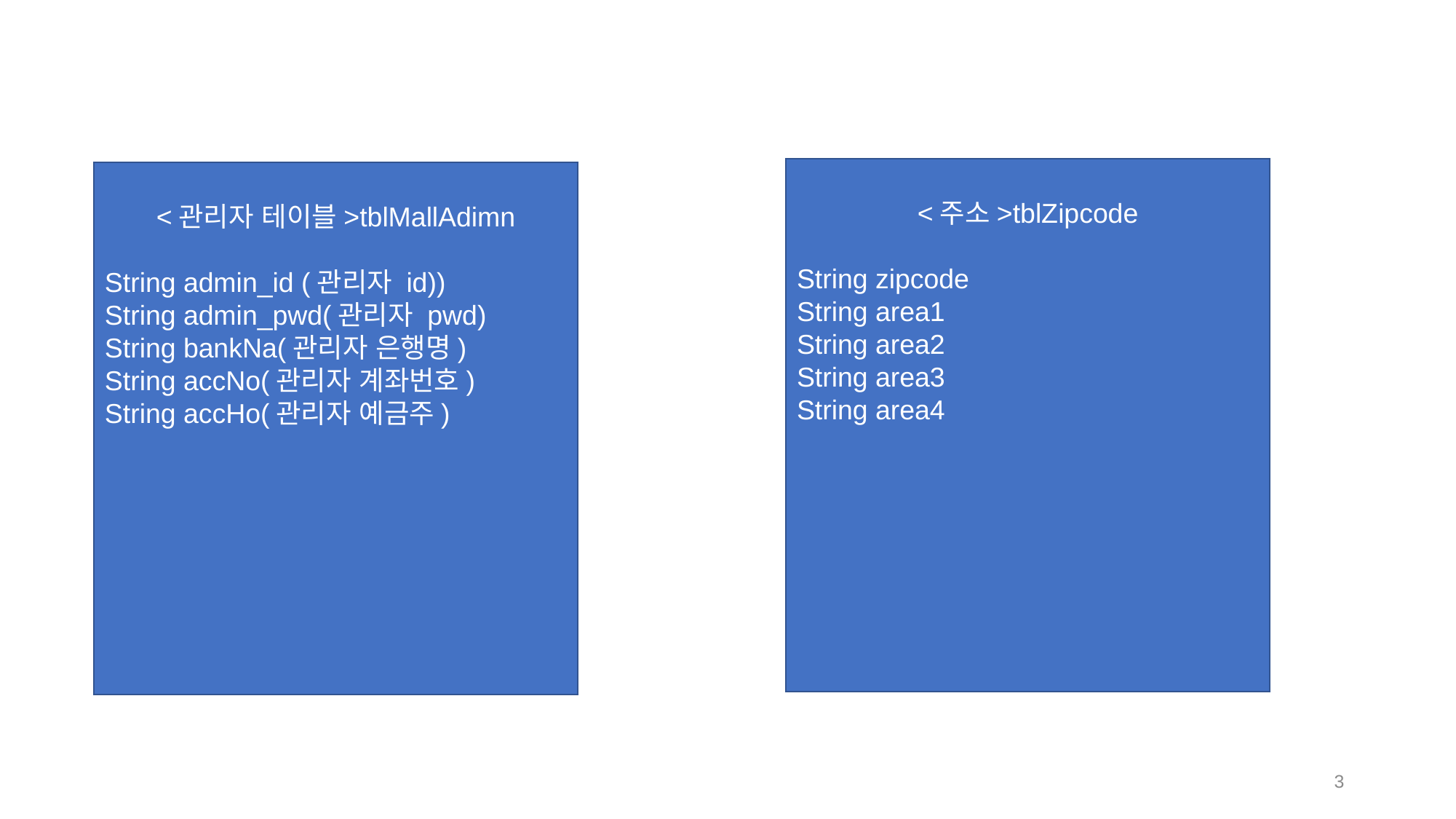

관리자
<주소>tblZipcode

String zipcode
String area1
String area2
String area3
String area4

<관리자 테이블>tblMallAdimn

String admin_id (관리자 id))
String admin_pwd(관리자 pwd)
String bankNa(관리자 은행명)
String accNo(관리자 계좌번호)
String accHo(관리자 예금주)

3